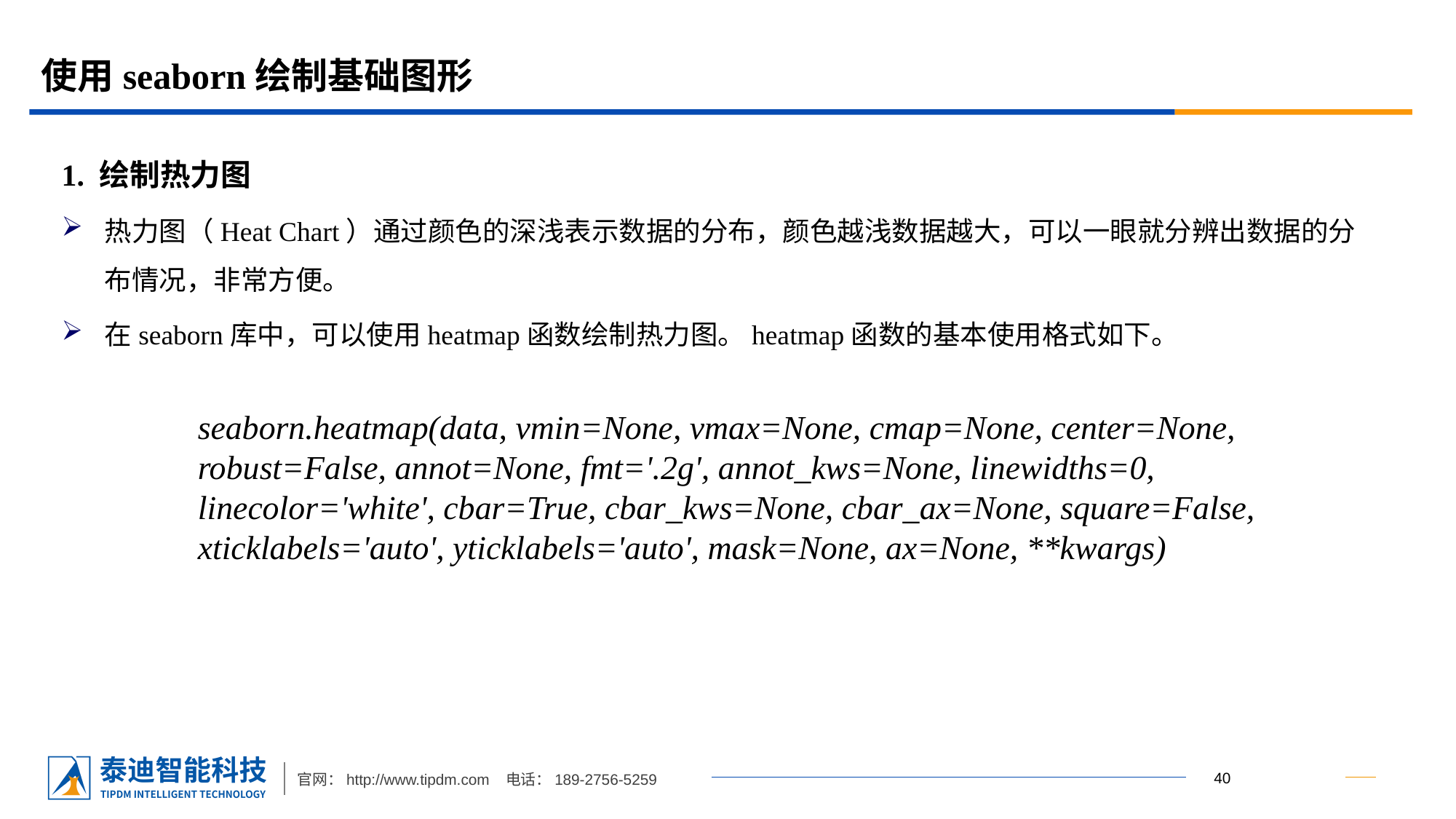

# 使用seaborn绘制基础图形
1. 绘制热力图
热力图（Heat Chart）通过颜色的深浅表示数据的分布，颜色越浅数据越大，可以一眼就分辨出数据的分布情况，非常方便。
在seaborn库中，可以使用heatmap函数绘制热力图。heatmap函数的基本使用格式如下。

seaborn.heatmap(data, vmin=None, vmax=None, cmap=None, center=None, robust=False, annot=None, fmt='.2g', annot_kws=None, linewidths=0, linecolor='white', cbar=True, cbar_kws=None, cbar_ax=None, square=False, xticklabels='auto', yticklabels='auto', mask=None, ax=None, **kwargs)